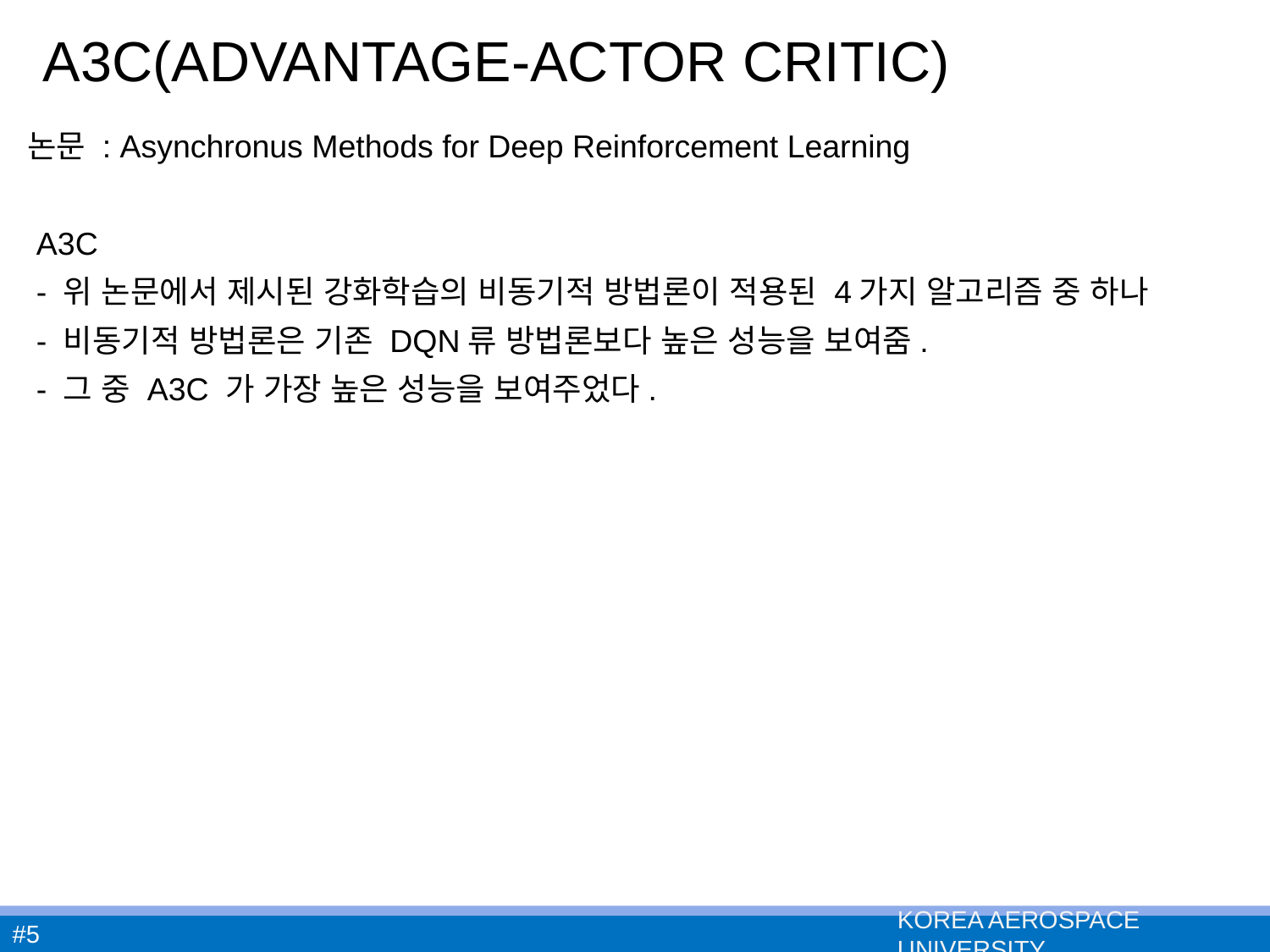

# A3C(advantage-actor critic)
논문 : Asynchronus Methods for Deep Reinforcement Learning

 A3C
 - 위 논문에서 제시된 강화학습의 비동기적 방법론이 적용된 4가지 알고리즘 중 하나
 - 비동기적 방법론은 기존 DQN류 방법론보다 높은 성능을 보여줌.
 - 그 중 A3C 가 가장 높은 성능을 보여주었다.
#5